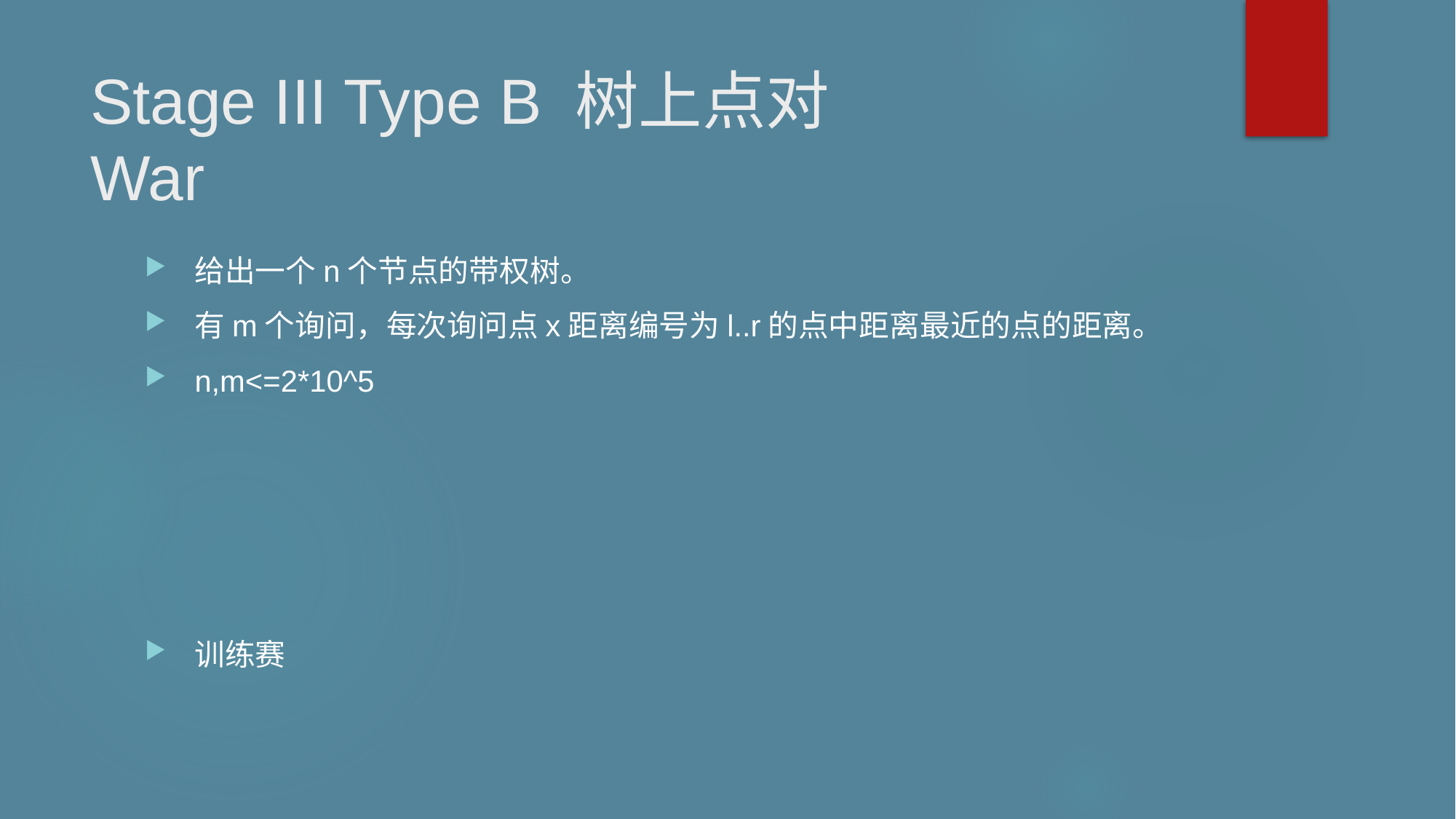

# Stage III Type B 树上点对 War
给出一个n个节点的带权树。
有m个询问，每次询问点x距离编号为l..r的点中距离最近的点的距离。
n,m<=2*10^5

训练赛